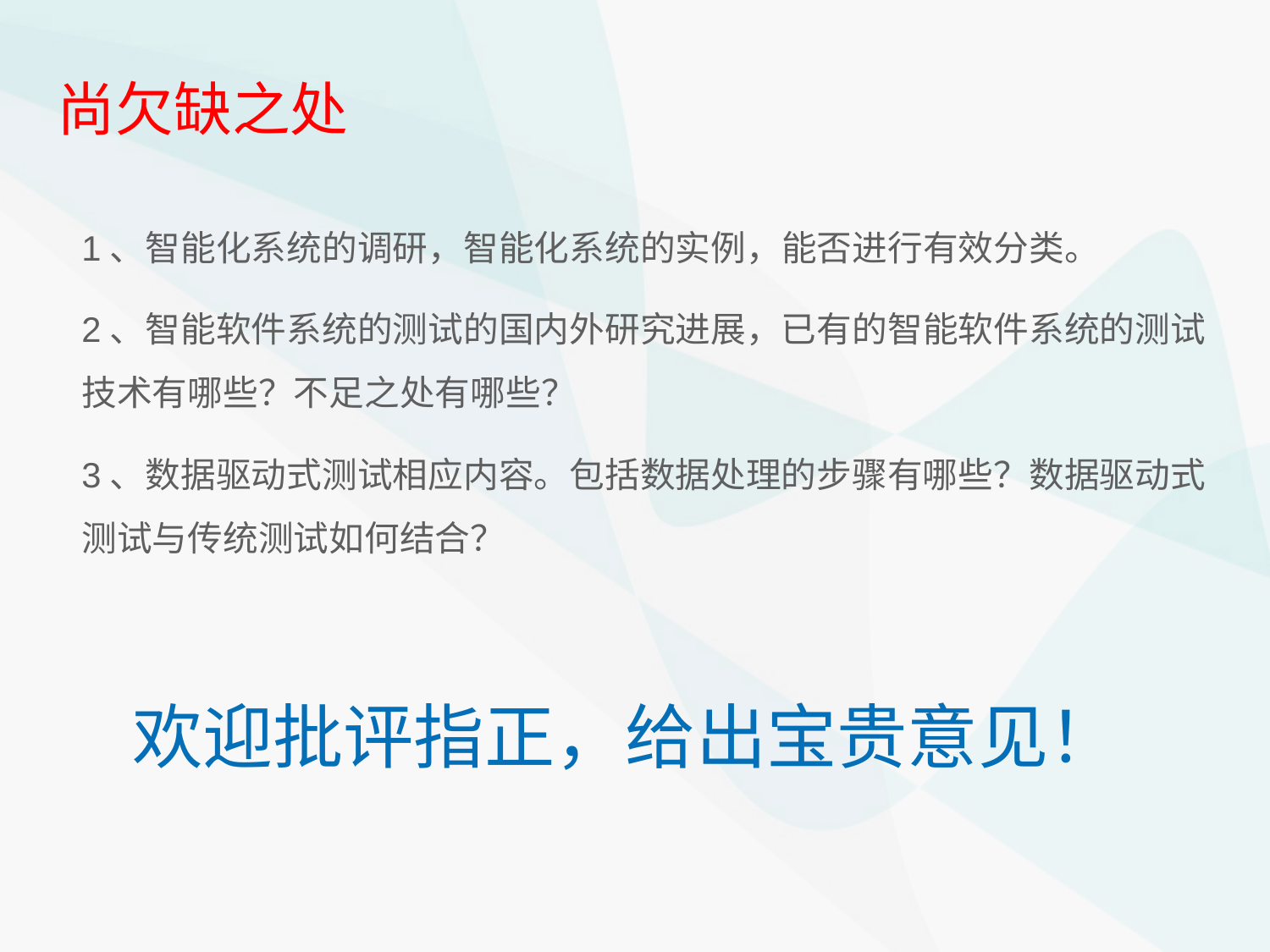

尚欠缺之处
1、智能化系统的调研，智能化系统的实例，能否进行有效分类。
2、智能软件系统的测试的国内外研究进展，已有的智能软件系统的测试技术有哪些？不足之处有哪些？
3、数据驱动式测试相应内容。包括数据处理的步骤有哪些？数据驱动式测试与传统测试如何结合？

欢迎批评指正，给出宝贵意见！